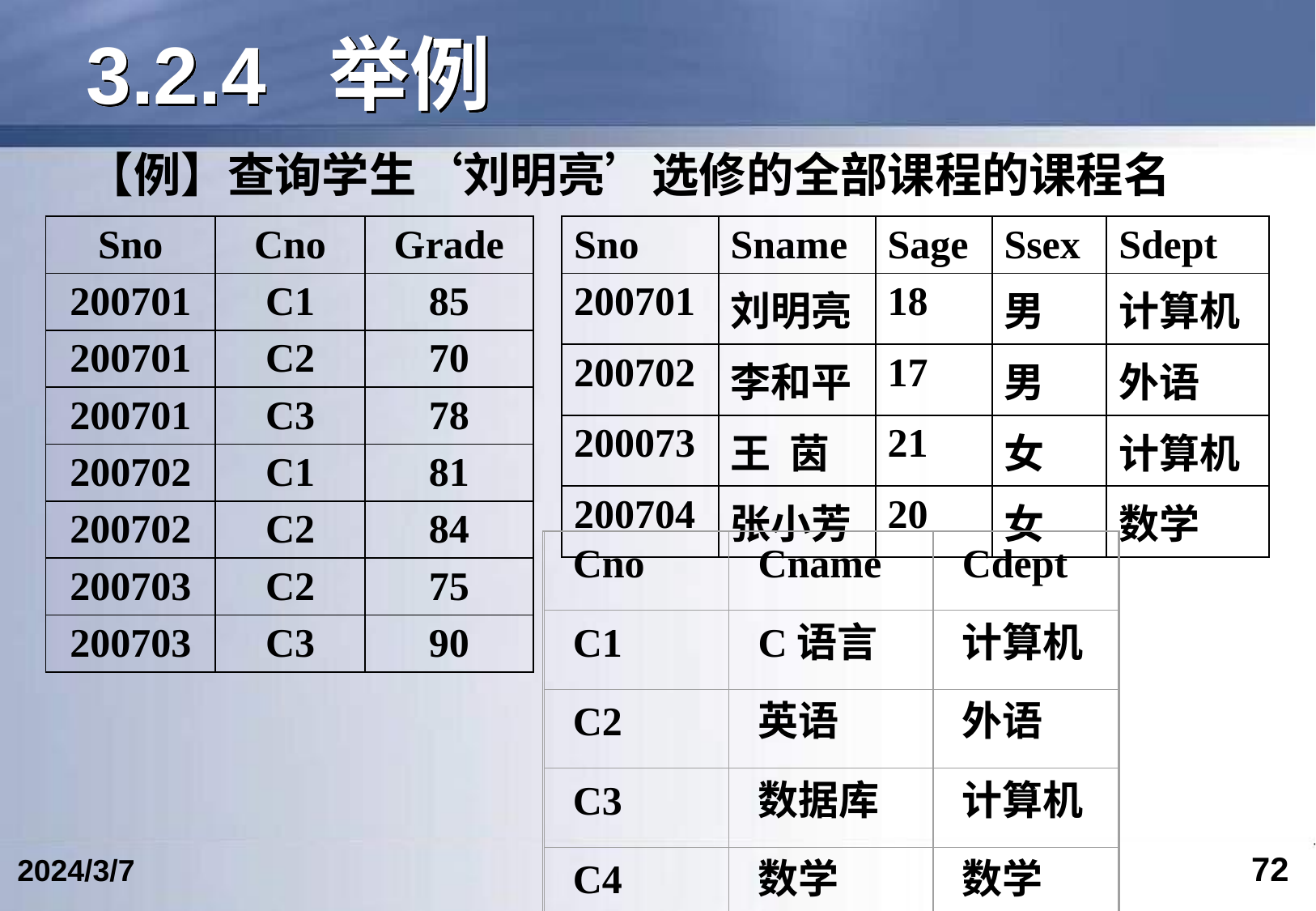

# 3.2.4	举例
【例】查询学生‘刘明亮’选修的全部课程的课程名
| Sno | Cno | Grade |
| --- | --- | --- |
| 200701 | C1 | 85 |
| 200701 | C2 | 70 |
| 200701 | C3 | 78 |
| 200702 | C1 | 81 |
| 200702 | C2 | 84 |
| 200703 | C2 | 75 |
| 200703 | C3 | 90 |
| Sno | Sname | Sage | Ssex | Sdept |
| --- | --- | --- | --- | --- |
| 200701 | 刘明亮 | 18 | 男 | 计算机 |
| 200702 | 李和平 | 17 | 男 | 外语 |
| 200073 | 王 茵 | 21 | 女 | 计算机 |
| 200704 | 张小芳 | 20 | 女 | 数学 |

Cno

Cname

Cdept

C1

C语言

计算机

C2

英语

外语

C3

数据库

计算机

C4

数学

数学

72
2024/3/7